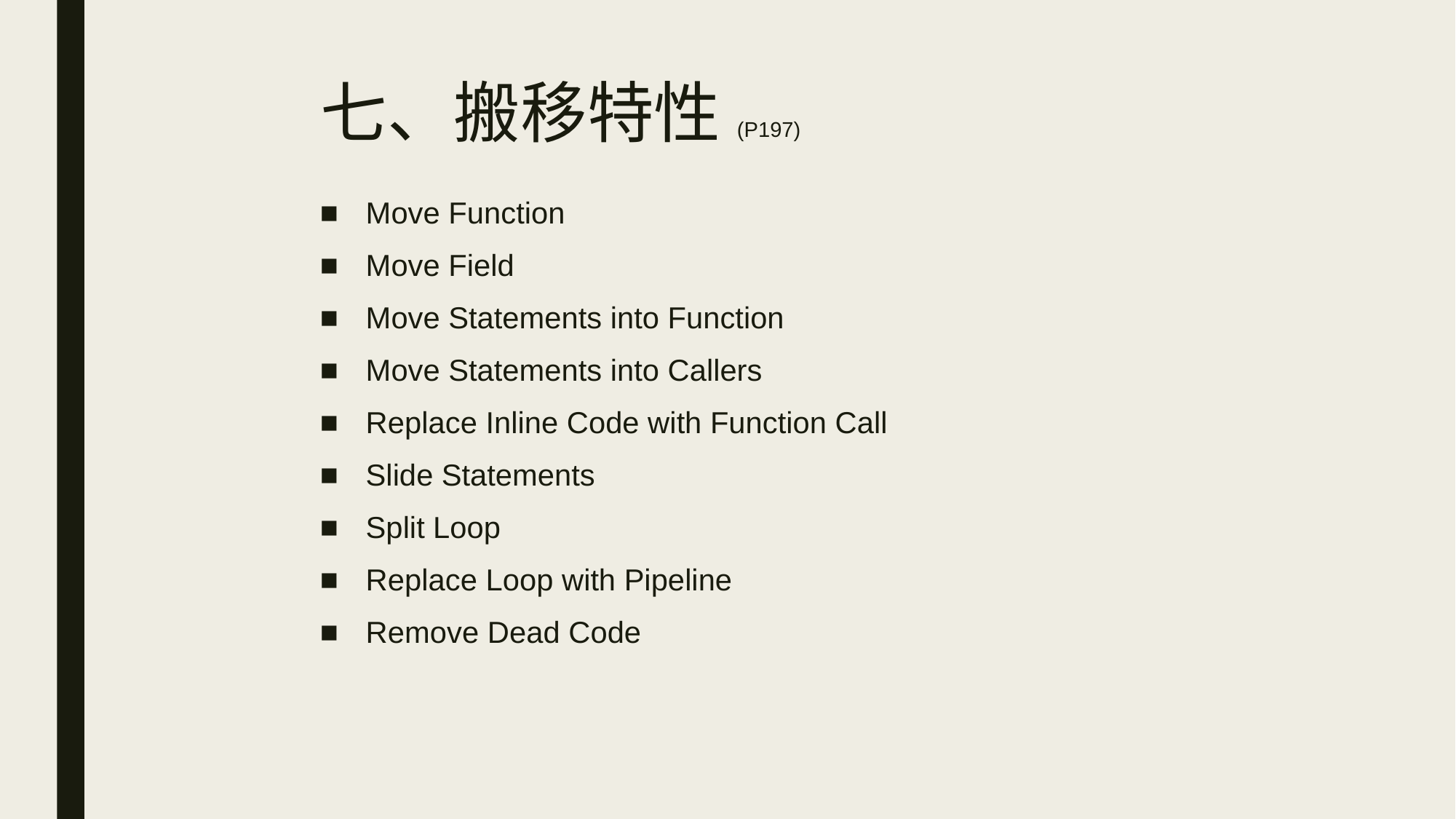

# 七、搬移特性(P197)
Move Function
Move Field
Move Statements into Function
Move Statements into Callers
Replace Inline Code with Function Call
Slide Statements
Split Loop
Replace Loop with Pipeline
Remove Dead Code